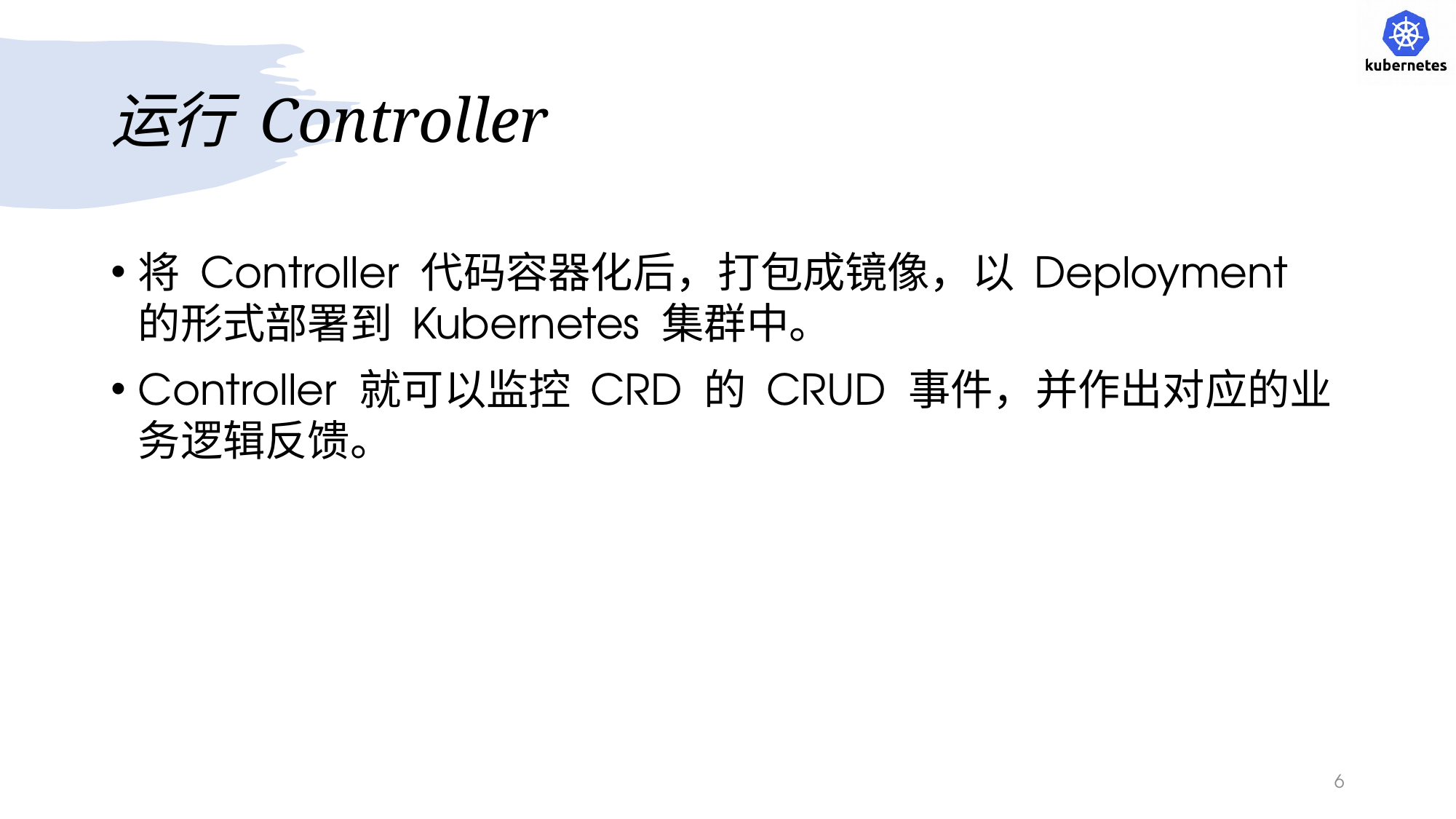

# 运行 Controller
将 Controller 代码容器化后，打包成镜像，以 Deployment 的形式部署到 Kubernetes 集群中。
Controller 就可以监控 CRD 的 CRUD 事件，并作出对应的业务逻辑反馈。
6